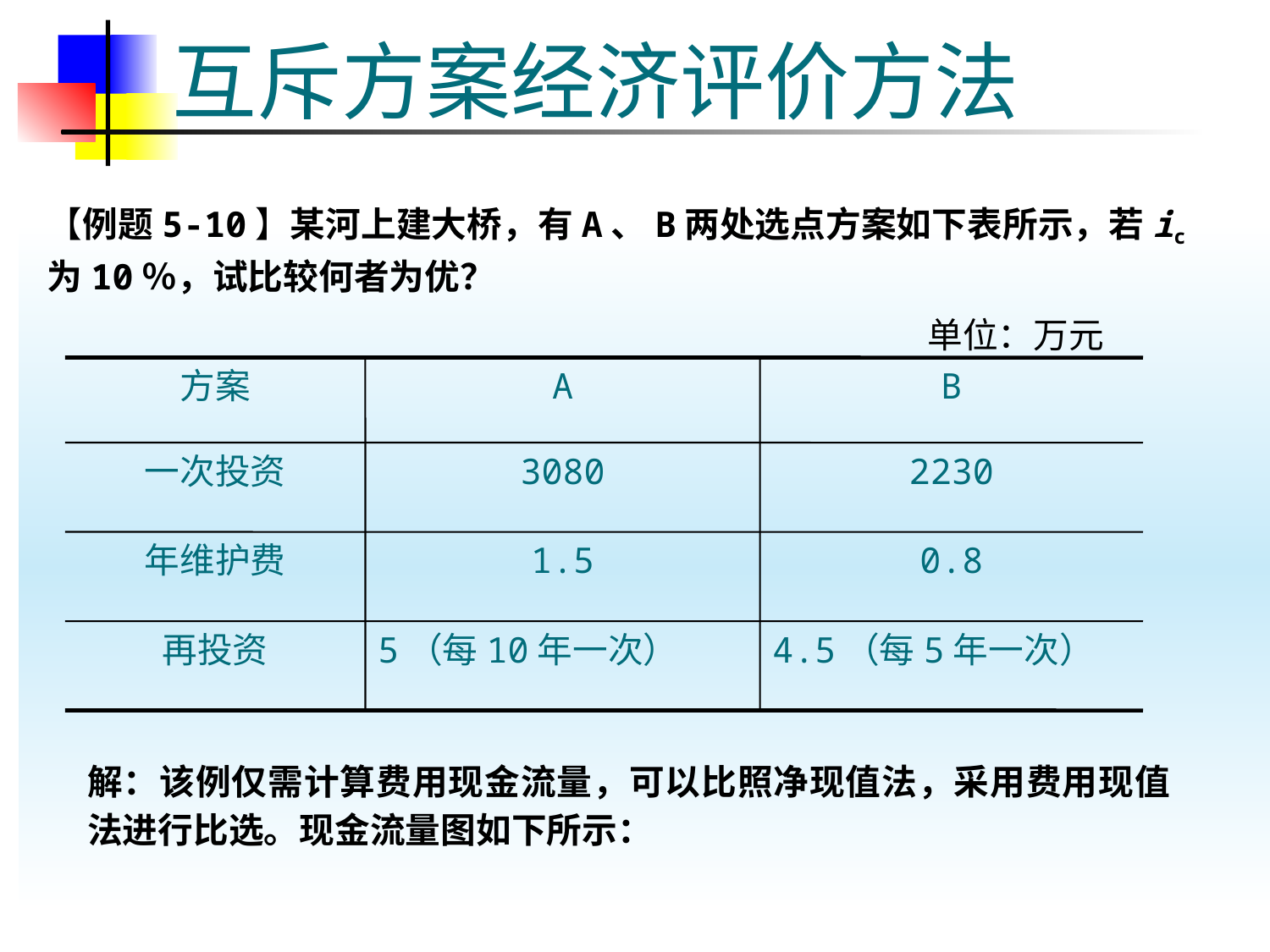

# 互斥方案经济评价方法
【例题5-10】某河上建大桥，有A、B两处选点方案如下表所示，若ic为10％，试比较何者为优？

单位：万元
方案

A

B

一次投资

3080
2230

年维护费

1.5
0.8

再投资

5（每10年一次）
4.5（每5年一次）

解：该例仅需计算费用现金流量，可以比照净现值法，采用费用现值法进行比选。现金流量图如下所示：
49